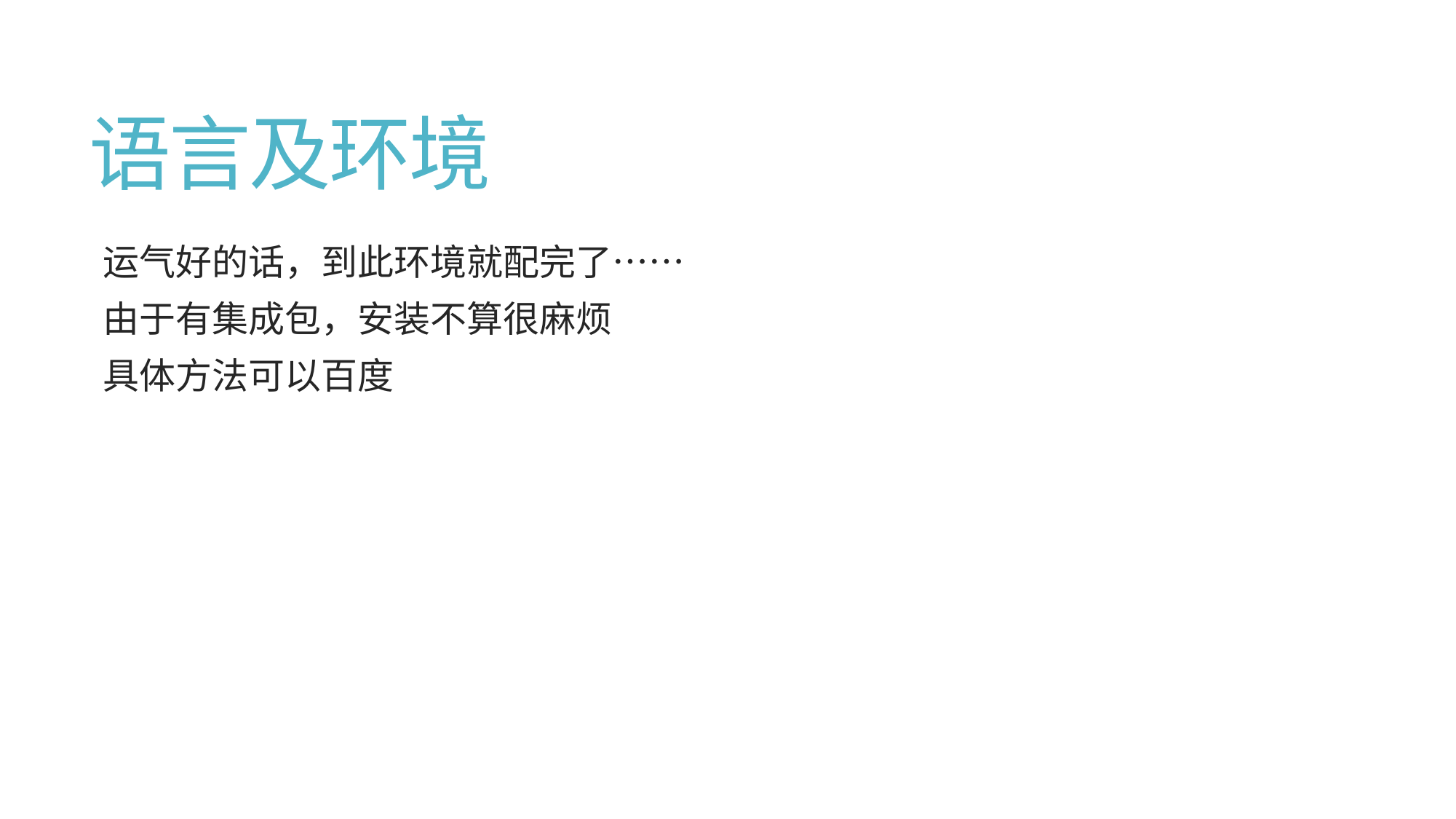

# 语言及环境
运气好的话，到此环境就配完了……
由于有集成包，安装不算很麻烦
具体方法可以百度